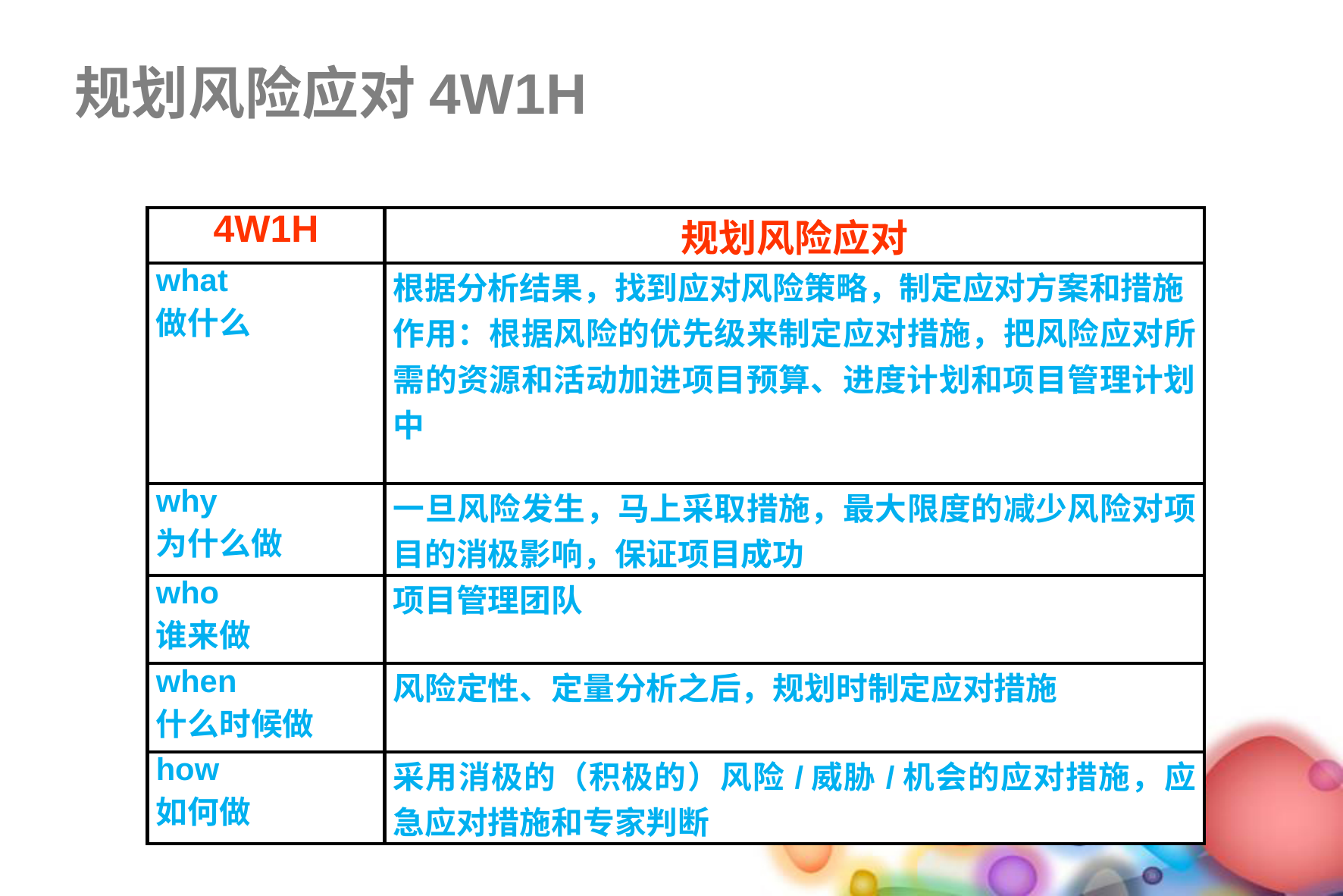

规划风险应对4W1H
| 4W1H | 规划风险应对 |
| --- | --- |
| what 做什么 | 根据分析结果，找到应对风险策略，制定应对方案和措施 作用：根据风险的优先级来制定应对措施，把风险应对所需的资源和活动加进项目预算、进度计划和项目管理计划中 |
| why 为什么做 | 一旦风险发生，马上采取措施，最大限度的减少风险对项目的消极影响，保证项目成功 |
| who 谁来做 | 项目管理团队 |
| when 什么时候做 | 风险定性、定量分析之后，规划时制定应对措施 |
| how 如何做 | 采用消极的（积极的）风险/威胁/机会的应对措施，应急应对措施和专家判断 |